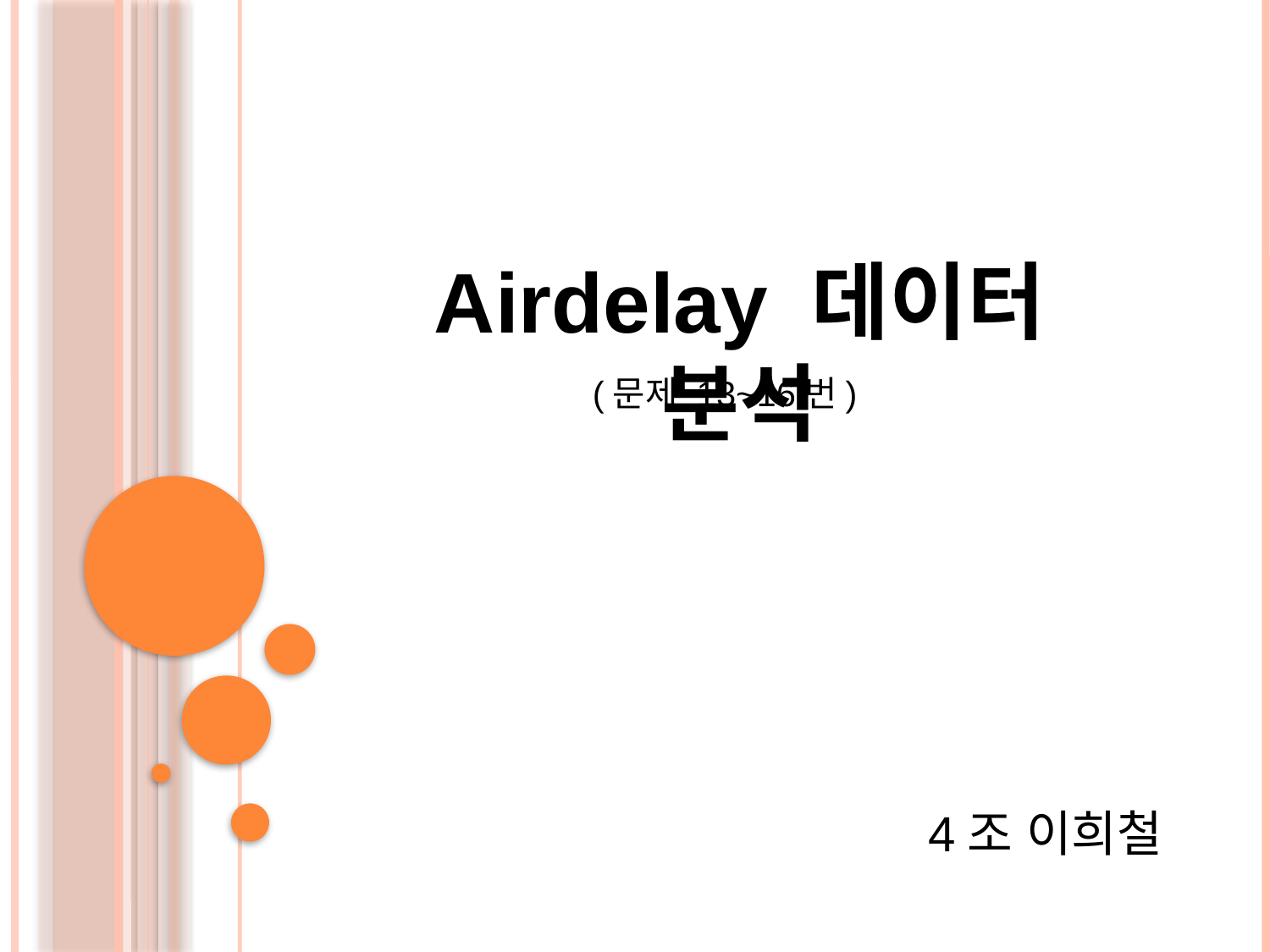

Airdelay 데이터 분석
(문제 13~16번)
4조 이희철